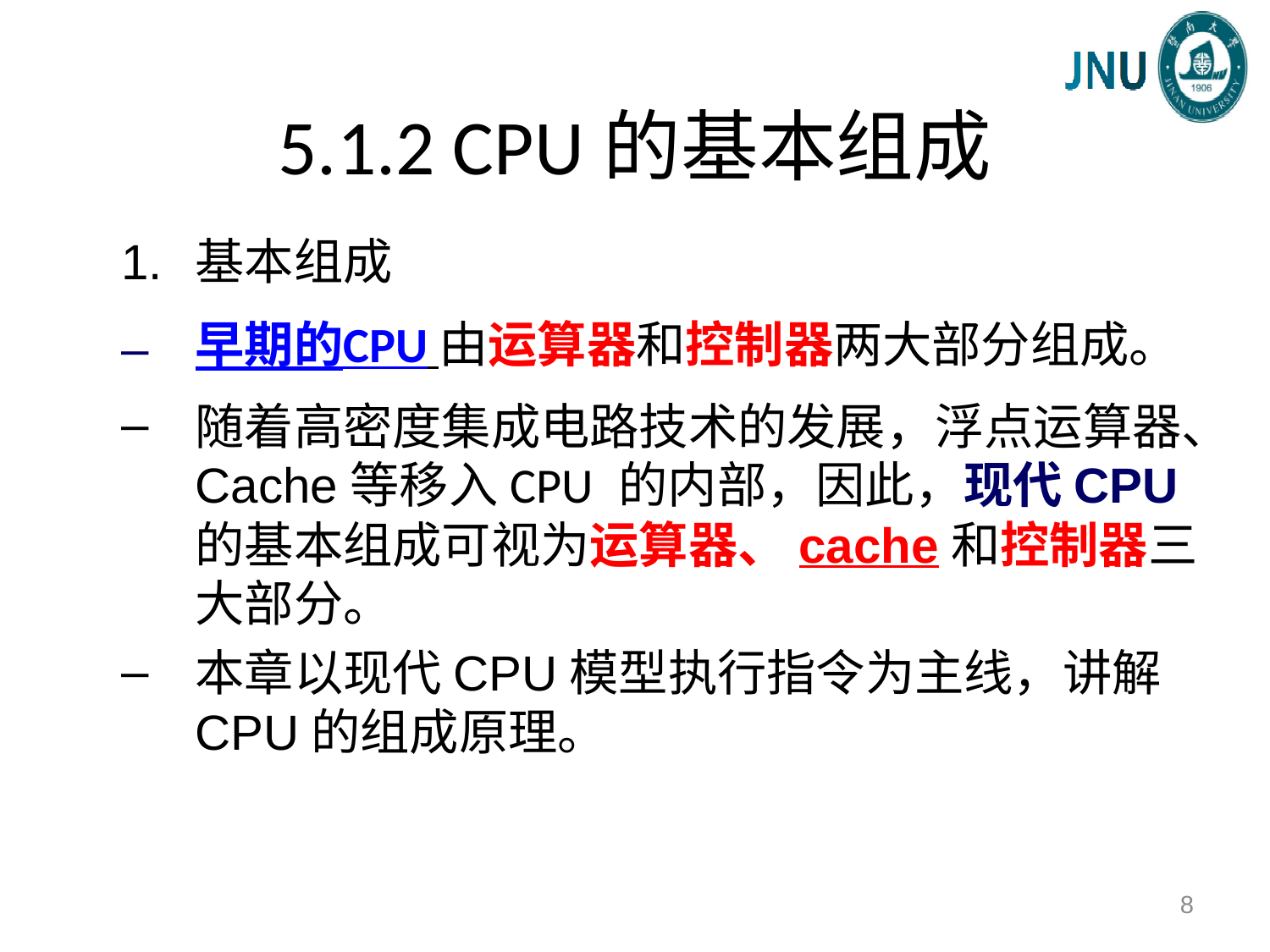

# 5.1.2 CPU的基本组成
基本组成
早期的CPU 由运算器和控制器两大部分组成。
随着高密度集成电路技术的发展，浮点运算器、Cache等移入CPU 的内部，因此，现代CPU的基本组成可视为运算器、cache和控制器三大部分。
本章以现代CPU模型执行指令为主线，讲解CPU的组成原理。
8